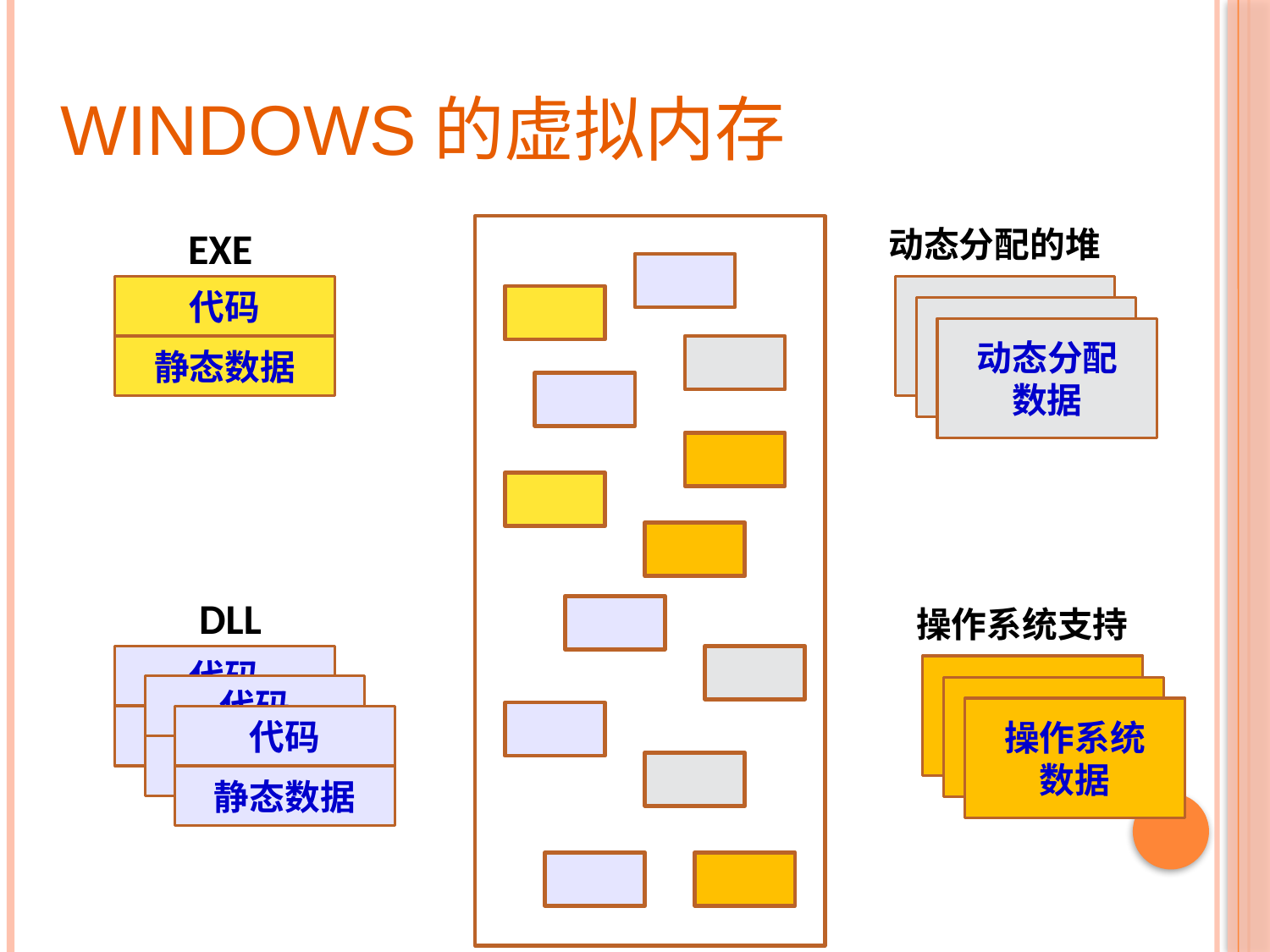

# Windows的虚拟内存
EXE

动态分配的堆

代码
静态数据

动态分配
数据

DLL

操作系统支持
代码
静态数据

代码
静态数据

操作系统
数据

代码
静态数据